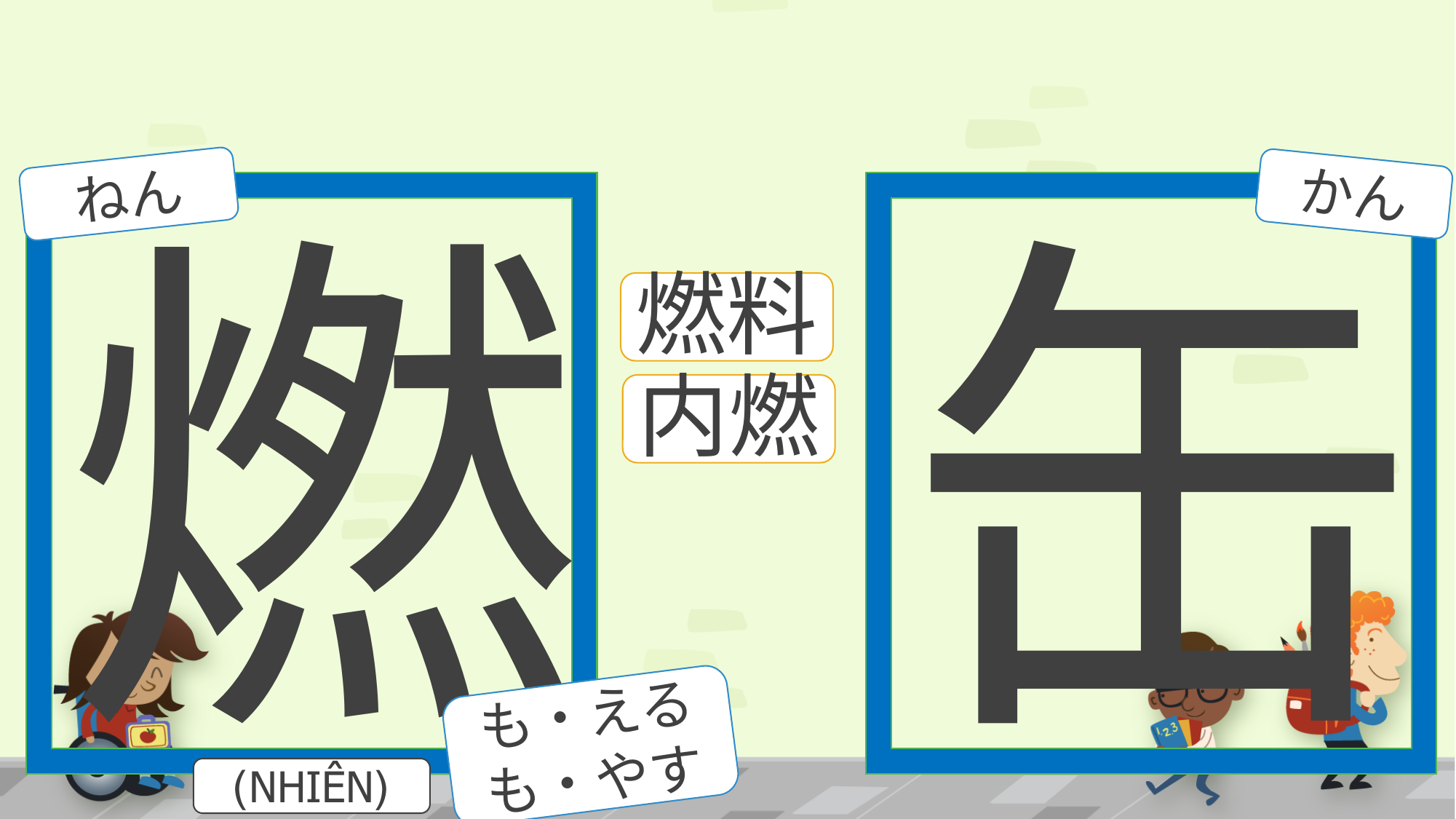

かん
ねん
燃
缶
燃料
内燃
も・える
も・やす
(NHIÊN)